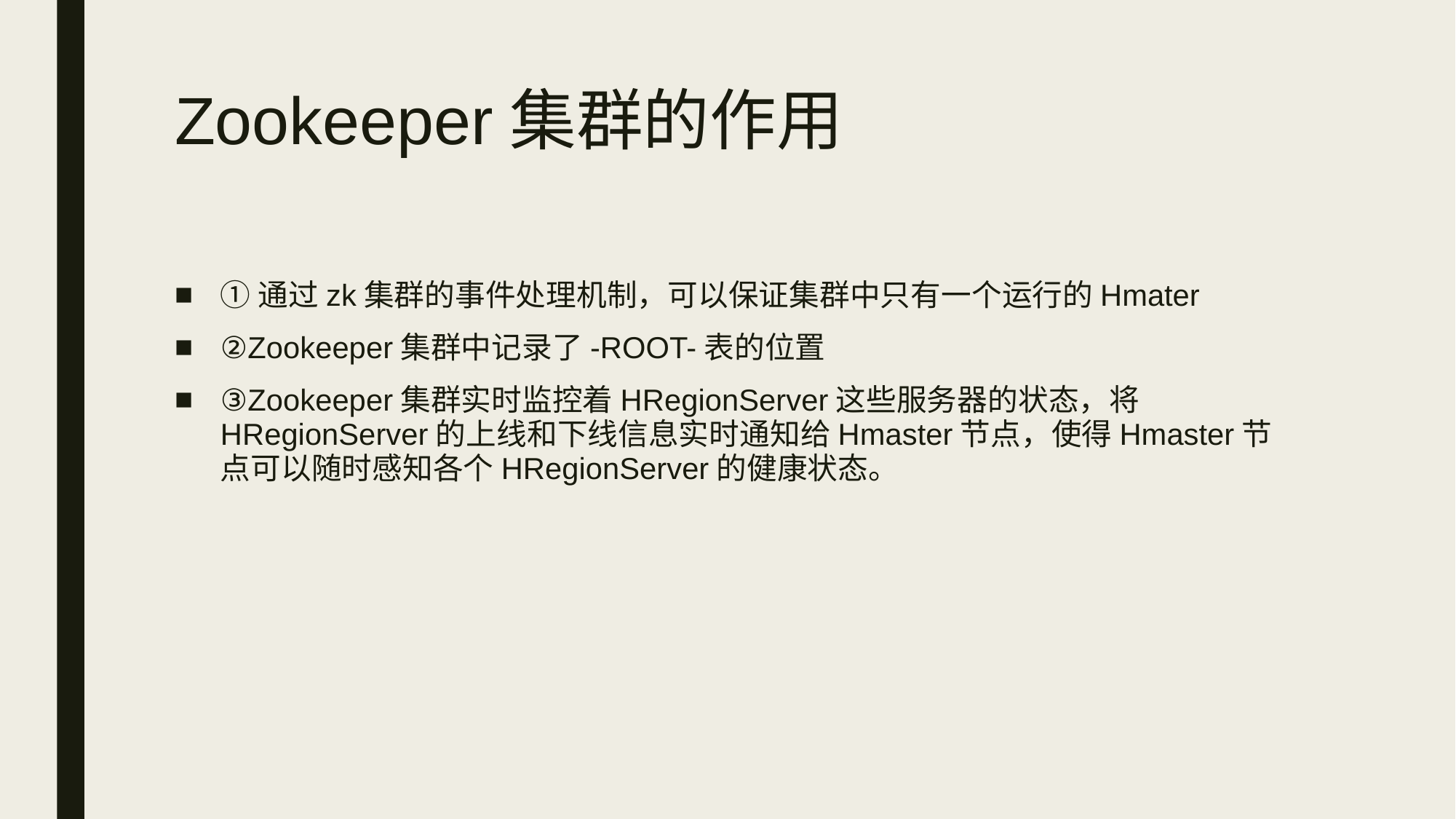

# Zookeeper集群的作用
①通过zk集群的事件处理机制，可以保证集群中只有一个运行的Hmater
②Zookeeper集群中记录了-ROOT-表的位置
③Zookeeper集群实时监控着HRegionServer这些服务器的状态，将HRegionServer的上线和下线信息实时通知给Hmaster节点，使得Hmaster节点可以随时感知各个HRegionServer的健康状态。